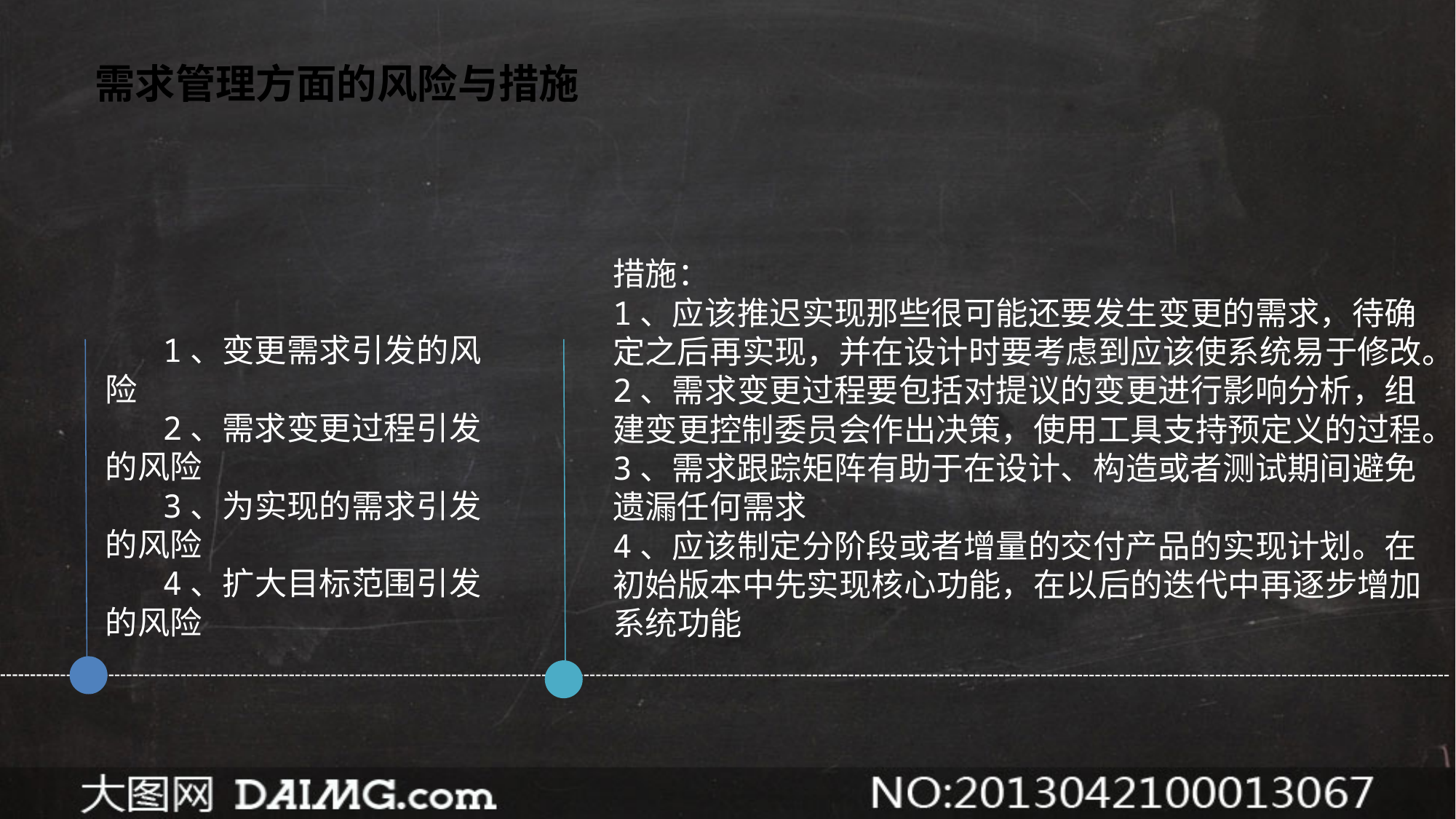

需求管理方面的风险与措施
措施：
1、应该推迟实现那些很可能还要发生变更的需求，待确定之后再实现，并在设计时要考虑到应该使系统易于修改。
2、需求变更过程要包括对提议的变更进行影响分析，组建变更控制委员会作出决策，使用工具支持预定义的过程。
3、需求跟踪矩阵有助于在设计、构造或者测试期间避免遗漏任何需求
4、应该制定分阶段或者增量的交付产品的实现计划。在初始版本中先实现核心功能，在以后的迭代中再逐步增加系统功能

1、变更需求引发的风险
2、需求变更过程引发的风险
3、为实现的需求引发的风险
4、扩大目标范围引发的风险